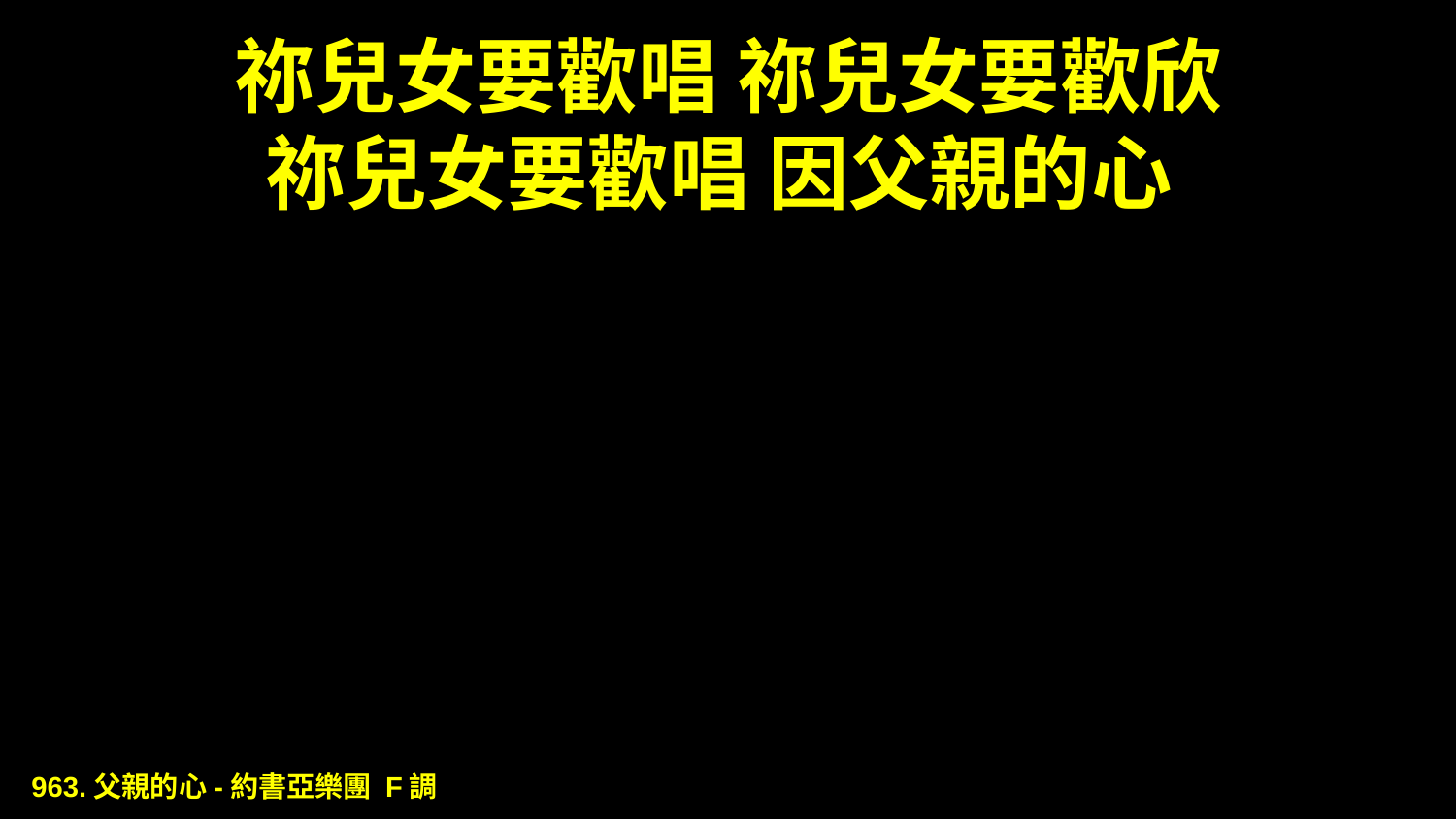

# 祢兒女要歡唱 祢兒女要歡欣 祢兒女要歡唱 因父親的心
963.父親的心-約書亞樂團 F調